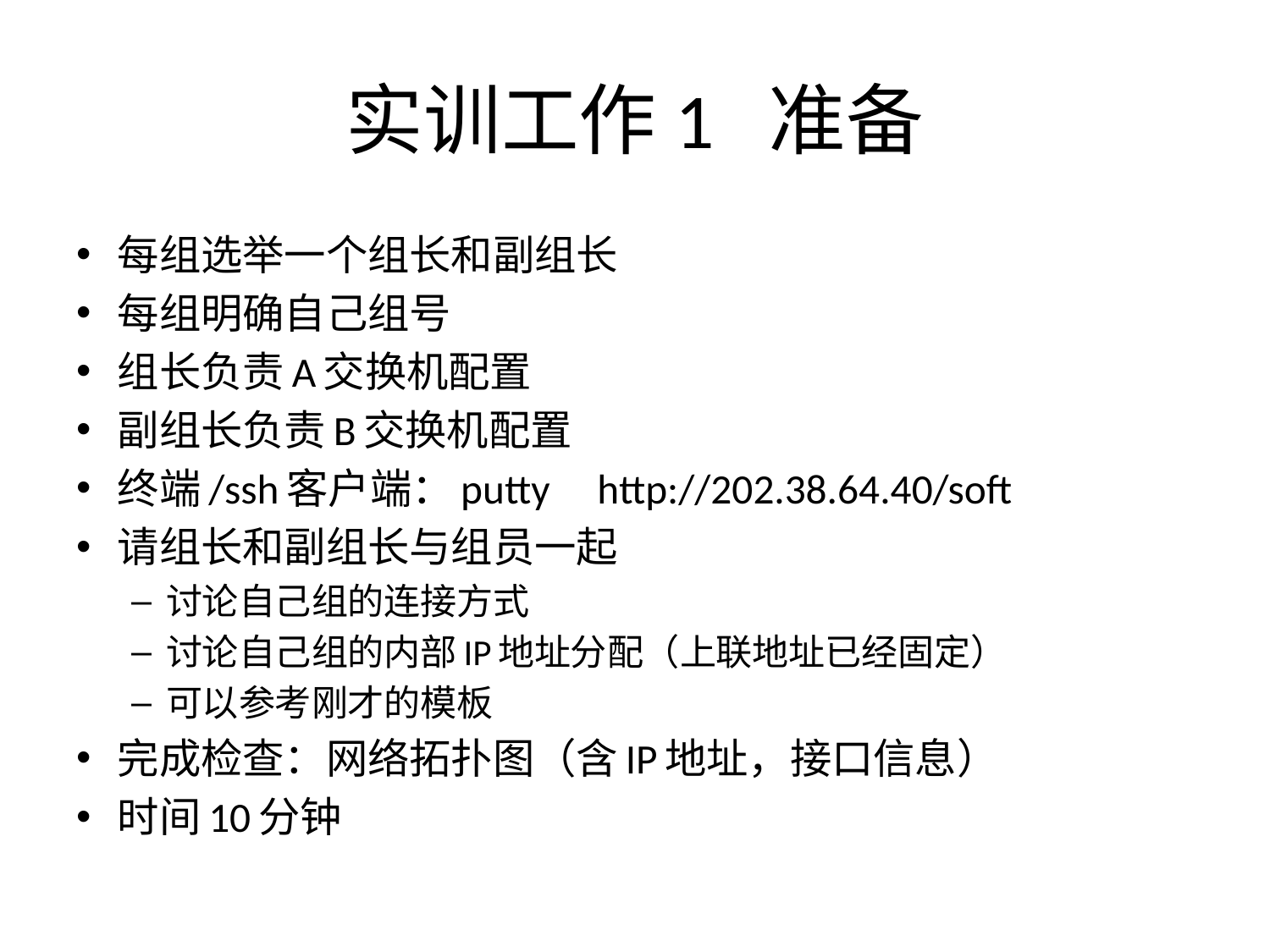

# 实训工作1  准备
每组选举一个组长和副组长
每组明确自己组号
组长负责A交换机配置
副组长负责B交换机配置
终端/ssh客户端：putty     http://202.38.64.40/soft
请组长和副组长与组员一起
讨论自己组的连接方式
讨论自己组的内部IP地址分配（上联地址已经固定）
可以参考刚才的模板
完成检查：网络拓扑图（含IP地址，接口信息）
时间10分钟